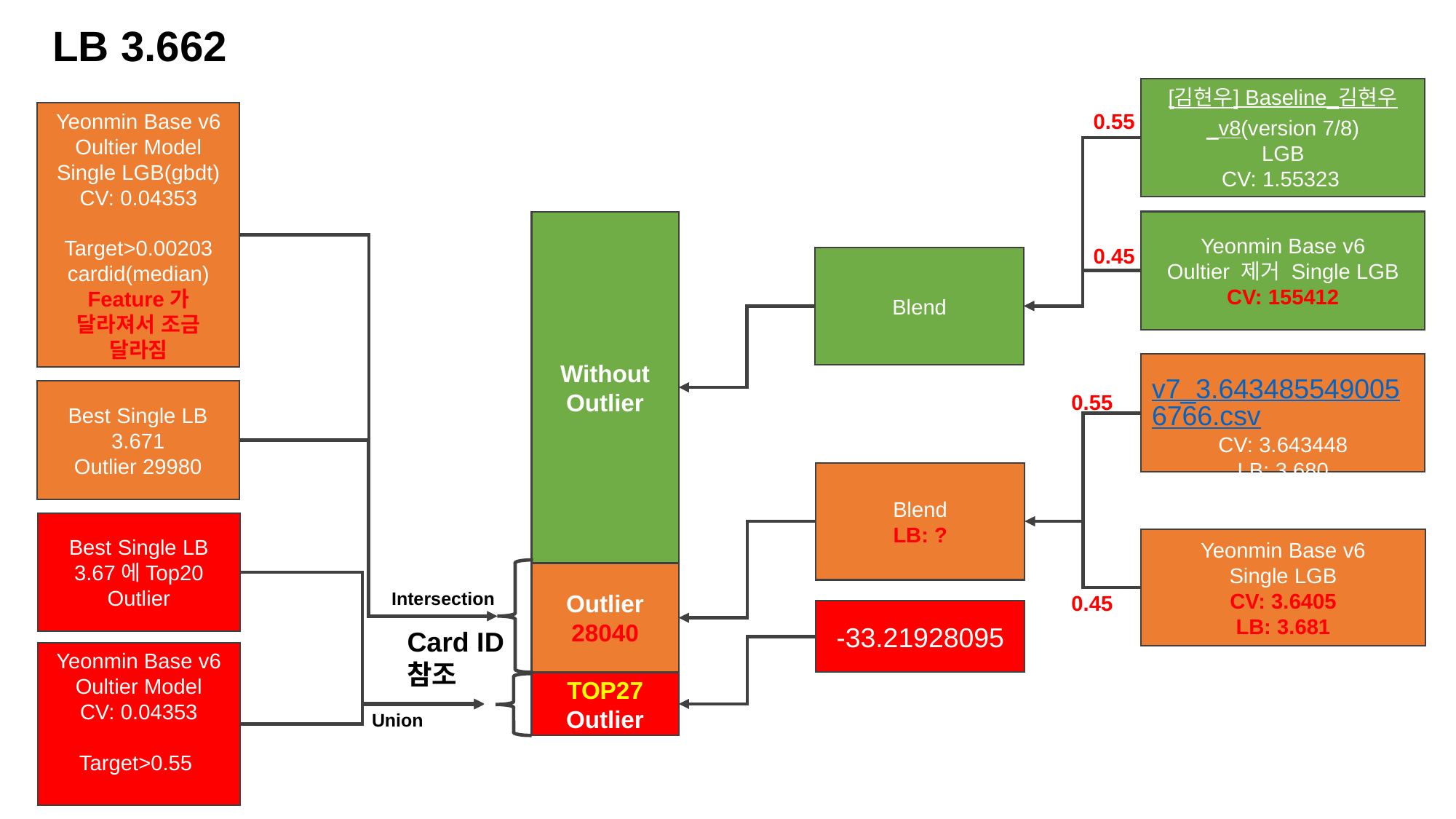

LB 3.662
[김현우] Baseline_김현우_v8(version 7/8)
LGB
CV: 1.55323
Yeonmin Base v6
Oultier Model
Single LGB(gbdt)
CV: 0.04353

Target>0.00203 cardid(median)
Feature가 달라져서 조금 달라짐
0.55
Without
Outlier
Yeonmin Base v6
Oultier 제거 Single LGB
CV: 155412
0.45
Blend
v7_3.6434855490056766.csv
CV: 3.643448
LB: 3.680
Best Single LB 3.671
Outlier 29980
0.55
Blend
LB: ?
Best Single LB 3.67에Top20 Outlier
Yeonmin Base v6
Single LGB
CV: 3.6405
LB: 3.681

Outlier
28040
Intersection
0.45
-33.21928095
Card ID 참조
Yeonmin Base v6
Oultier Model
CV: 0.04353

Target>0.55
10개
TOP27 Outlier

Union